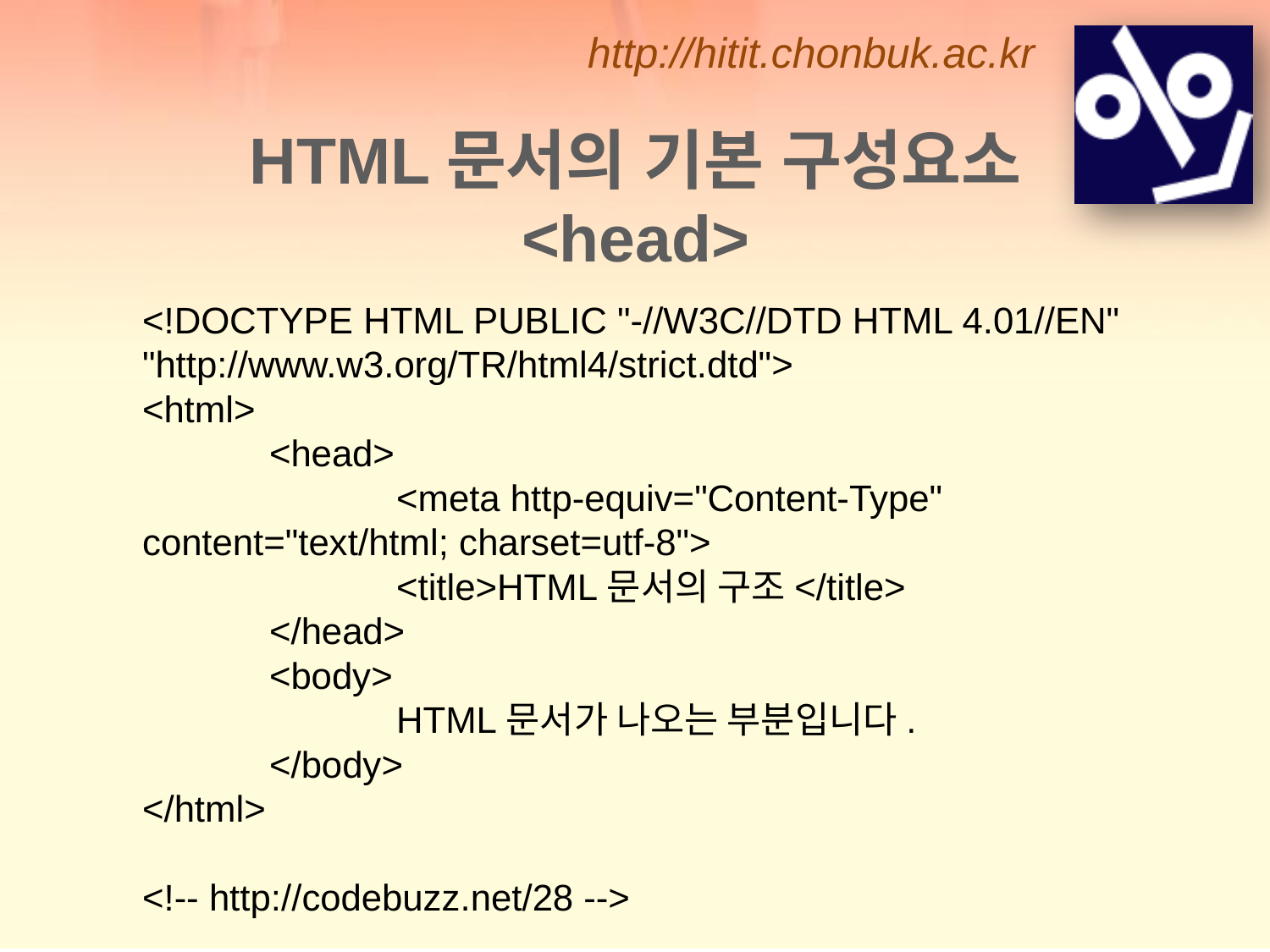

HTML문서의 기본 구성요소
<head>

<!DOCTYPE HTML PUBLIC "-//W3C//DTD HTML 4.01//EN" "http://www.w3.org/TR/html4/strict.dtd">
<html>
	<head>
		<meta http-equiv="Content-Type" content="text/html; charset=utf-8">
		<title>HTML문서의 구조</title>
	</head>
	<body>
		HTML문서가 나오는 부분입니다.
	</body>
</html>

<!-- http://codebuzz.net/28 -->